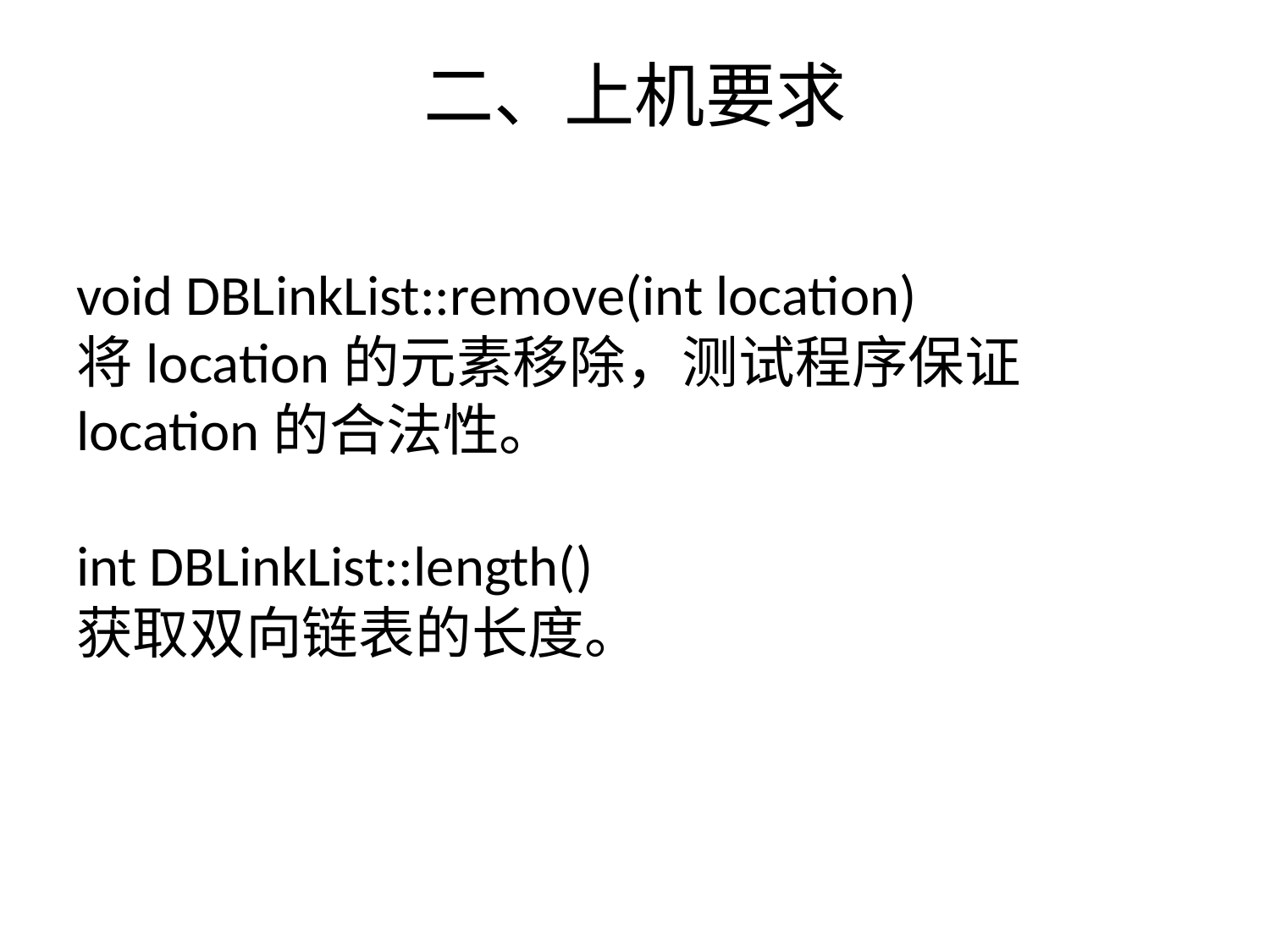

# 二、上机要求

void DBLinkList::remove(int location)
将location的元素移除，测试程序保证location的合法性。

int DBLinkList::length()
获取双向链表的长度。